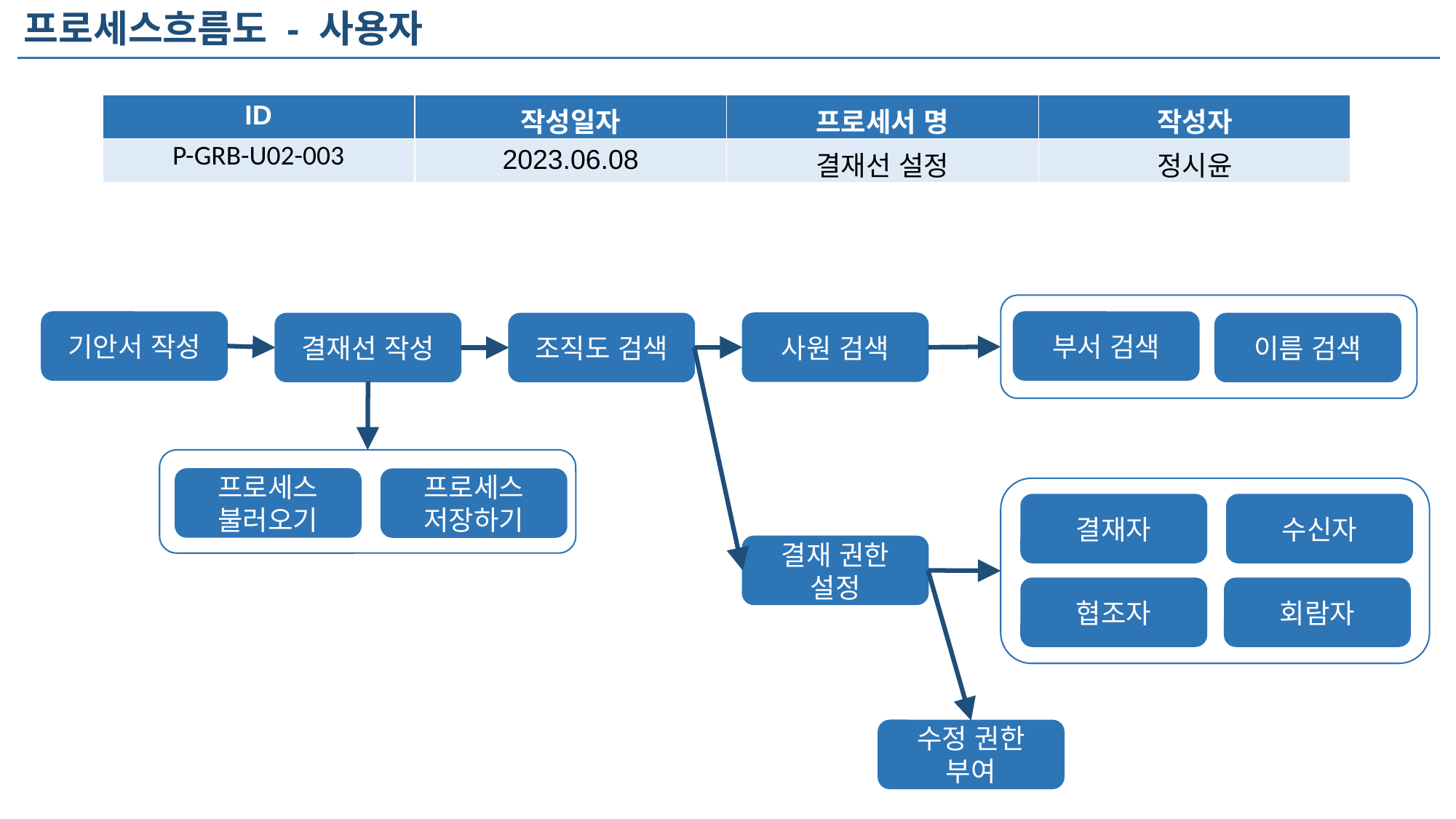

프로세스흐름도 - 사용자
| ID | 작성일자 | 프로세서 명 | 작성자 |
| --- | --- | --- | --- |
| P-GRB-U02-003 | 2023.06.08 | 결재선 설정 | 정시윤 |

기안서 작성
부서 검색
사원 검색
결재선 작성
조직도 검색
이름 검색

프로세스 불러오기
프로세스 저장하기

결재자
수신자
결재 권한 설정
협조자
회람자
수정 권한 부여